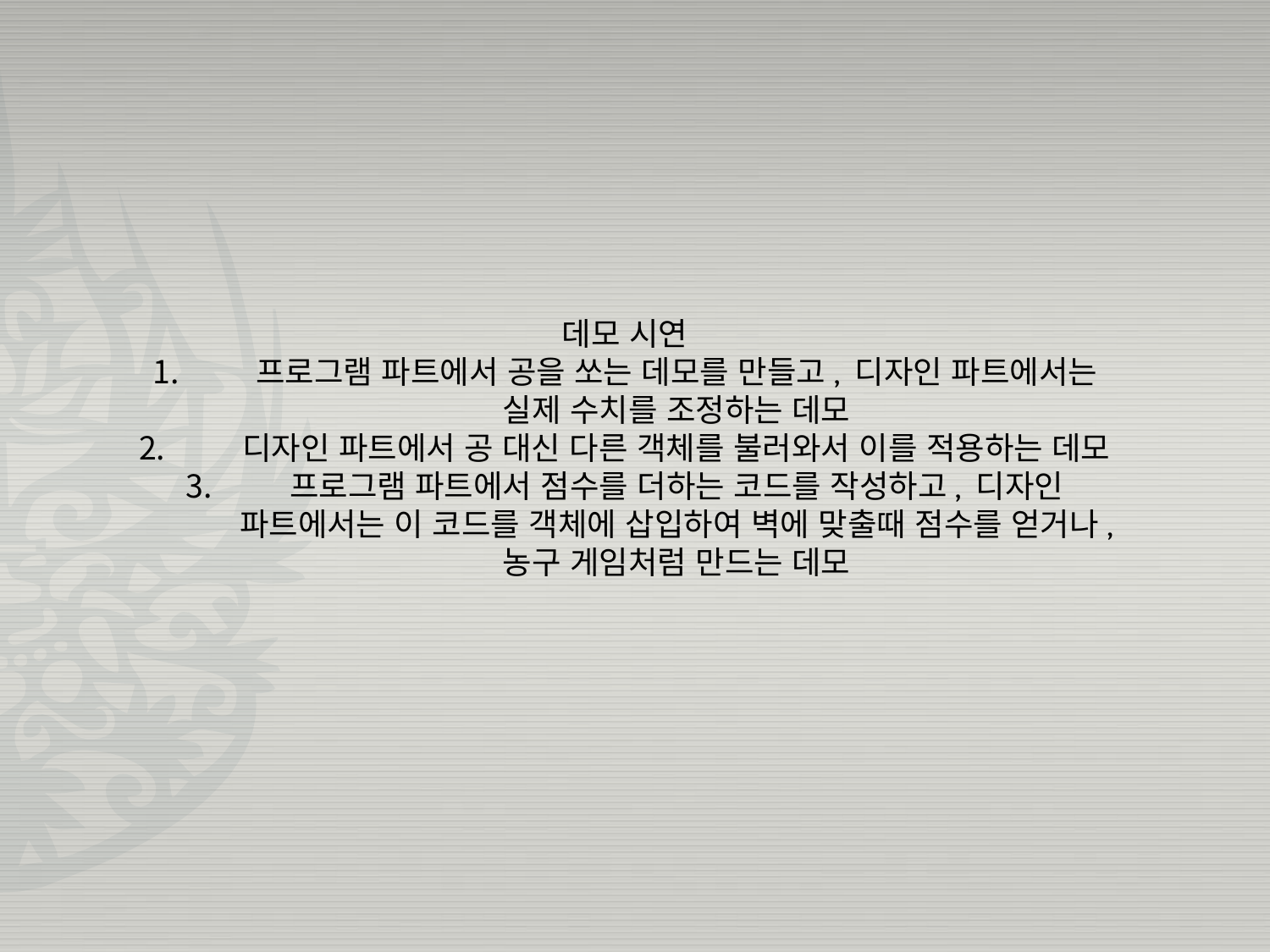

데모 시연
프로그램 파트에서 공을 쏘는 데모를 만들고, 디자인 파트에서는 실제 수치를 조정하는 데모
디자인 파트에서 공 대신 다른 객체를 불러와서 이를 적용하는 데모
프로그램 파트에서 점수를 더하는 코드를 작성하고, 디자인 파트에서는 이 코드를 객체에 삽입하여 벽에 맞출때 점수를 얻거나, 농구 게임처럼 만드는 데모